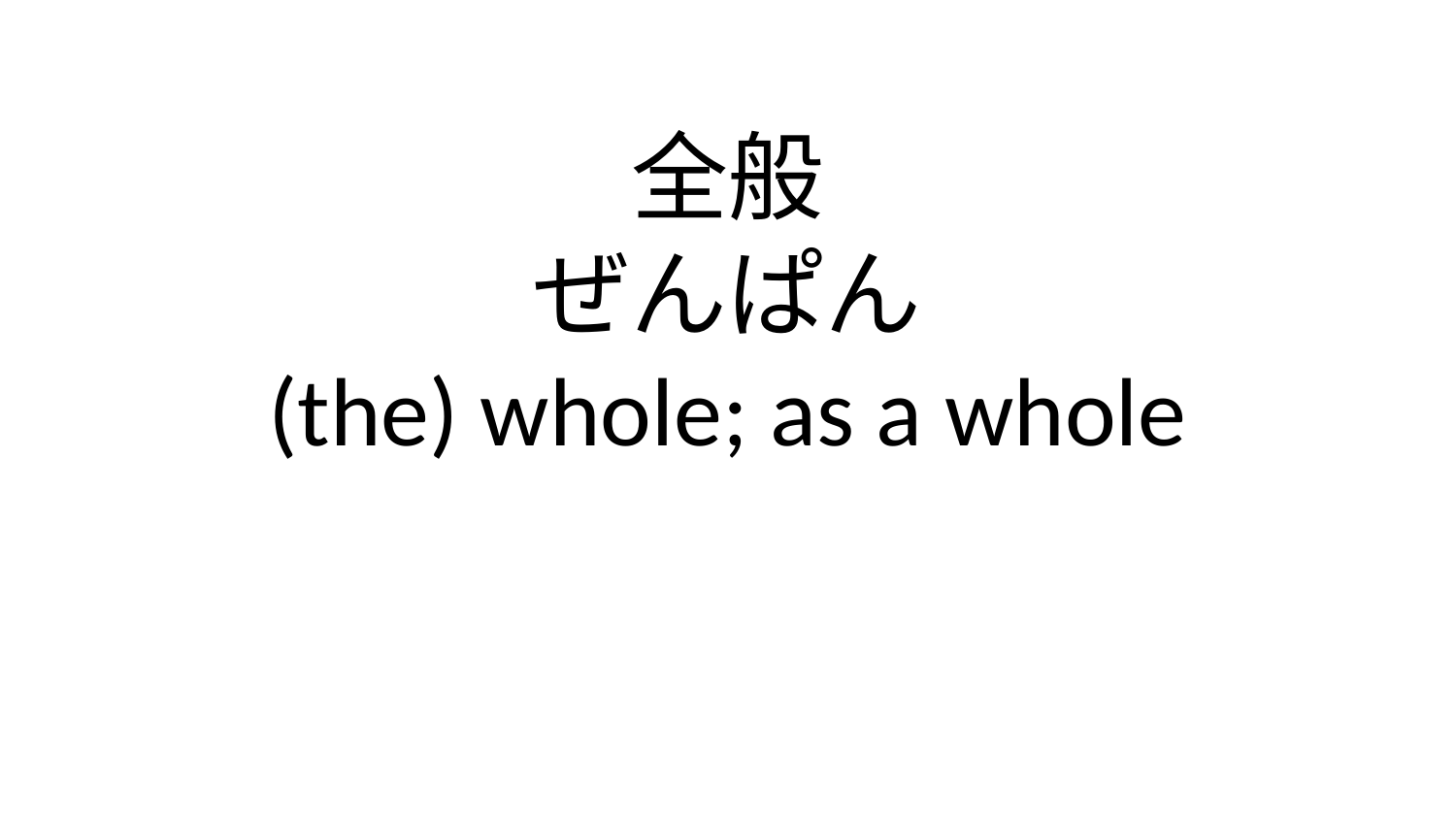

全般
ぜんぱん
(the) whole; as a whole